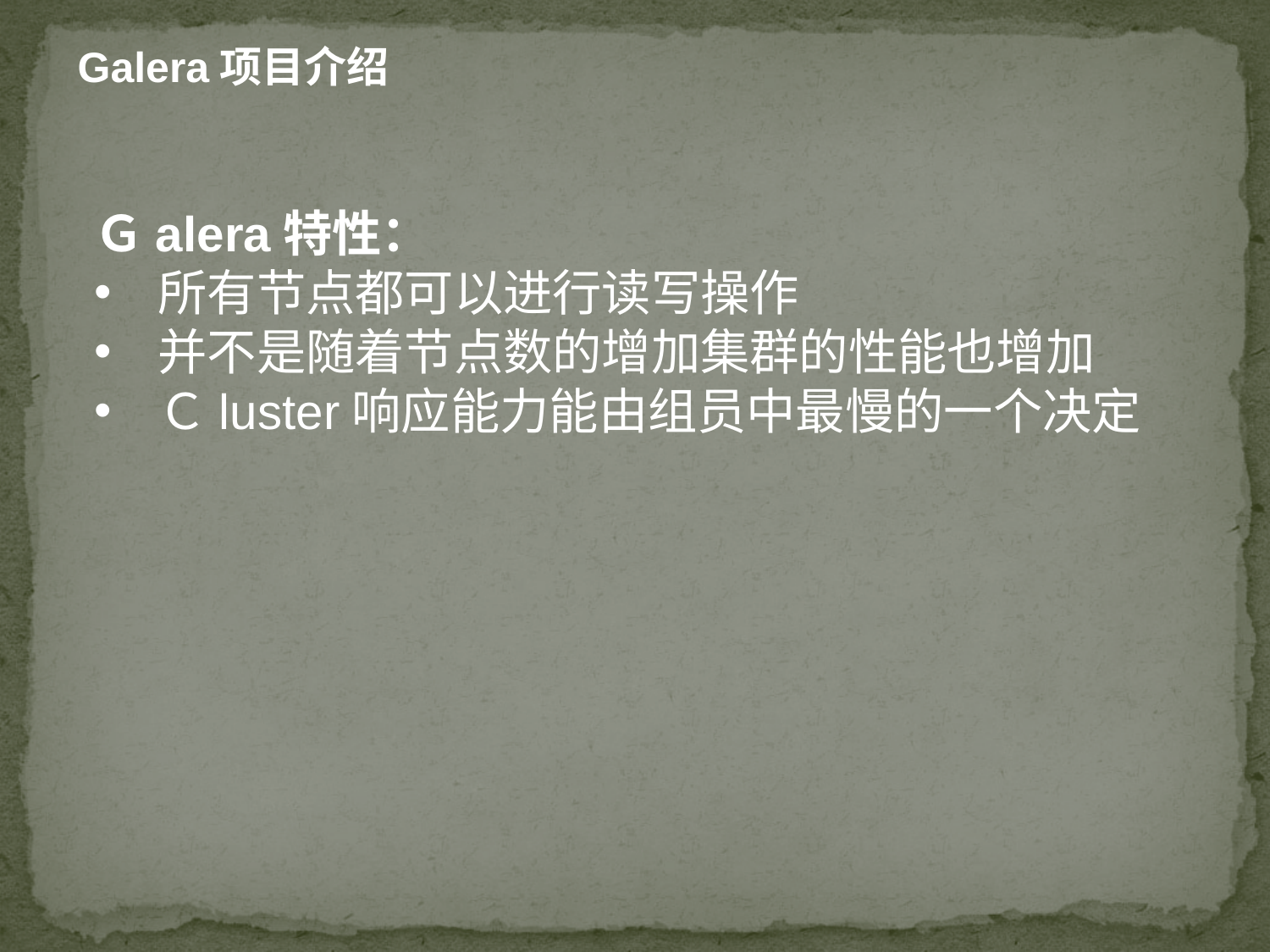

Galera项目介绍
Ｇalera特性：
所有节点都可以进行读写操作
并不是随着节点数的增加集群的性能也增加
Ｃluster响应能力能由组员中最慢的一个决定